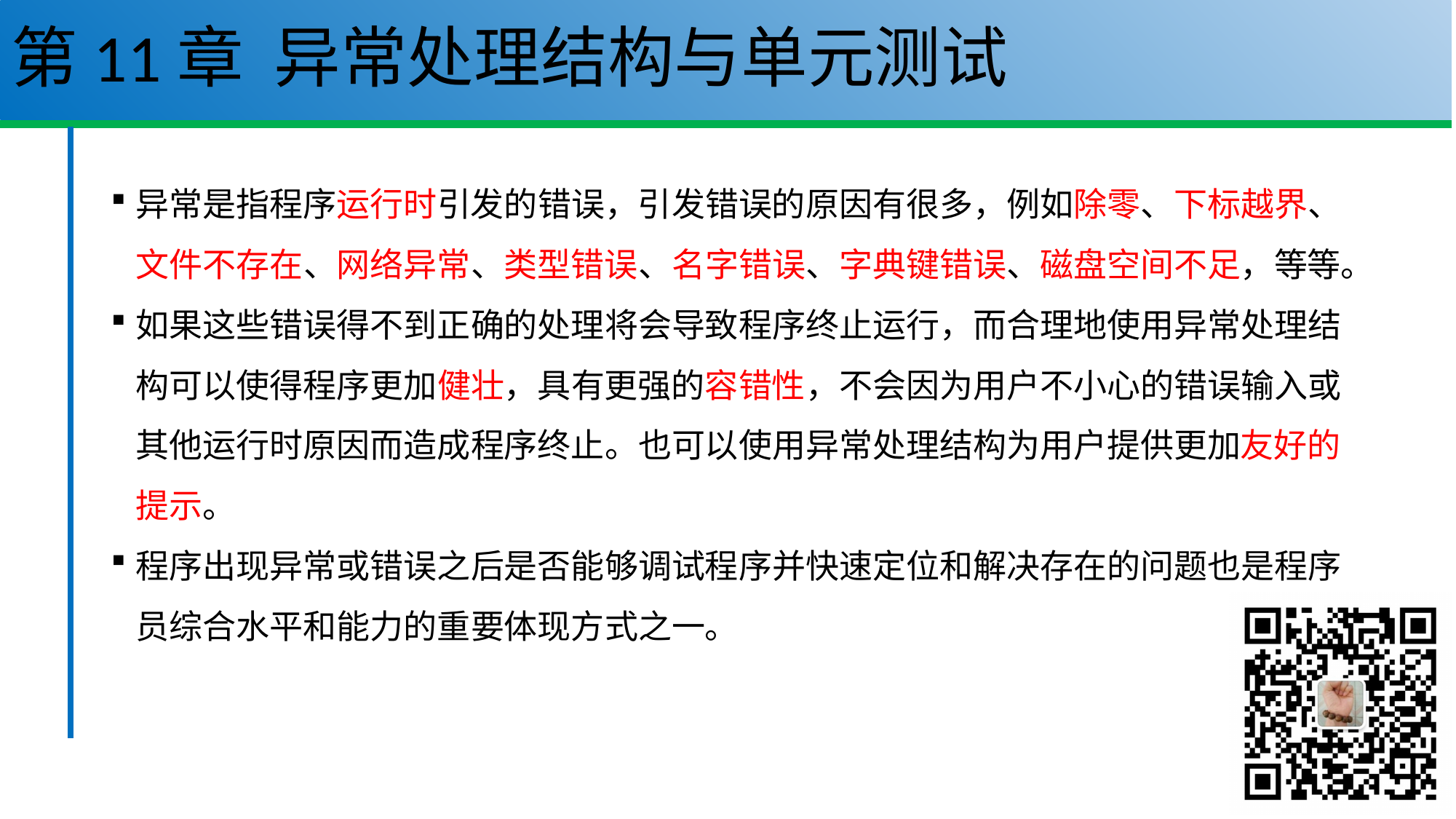

# 第11章  异常处理结构与单元测试
异常是指程序运行时引发的错误，引发错误的原因有很多，例如除零、下标越界、文件不存在、网络异常、类型错误、名字错误、字典键错误、磁盘空间不足，等等。
如果这些错误得不到正确的处理将会导致程序终止运行，而合理地使用异常处理结构可以使得程序更加健壮，具有更强的容错性，不会因为用户不小心的错误输入或其他运行时原因而造成程序终止。也可以使用异常处理结构为用户提供更加友好的提示。
程序出现异常或错误之后是否能够调试程序并快速定位和解决存在的问题也是程序员综合水平和能力的重要体现方式之一。